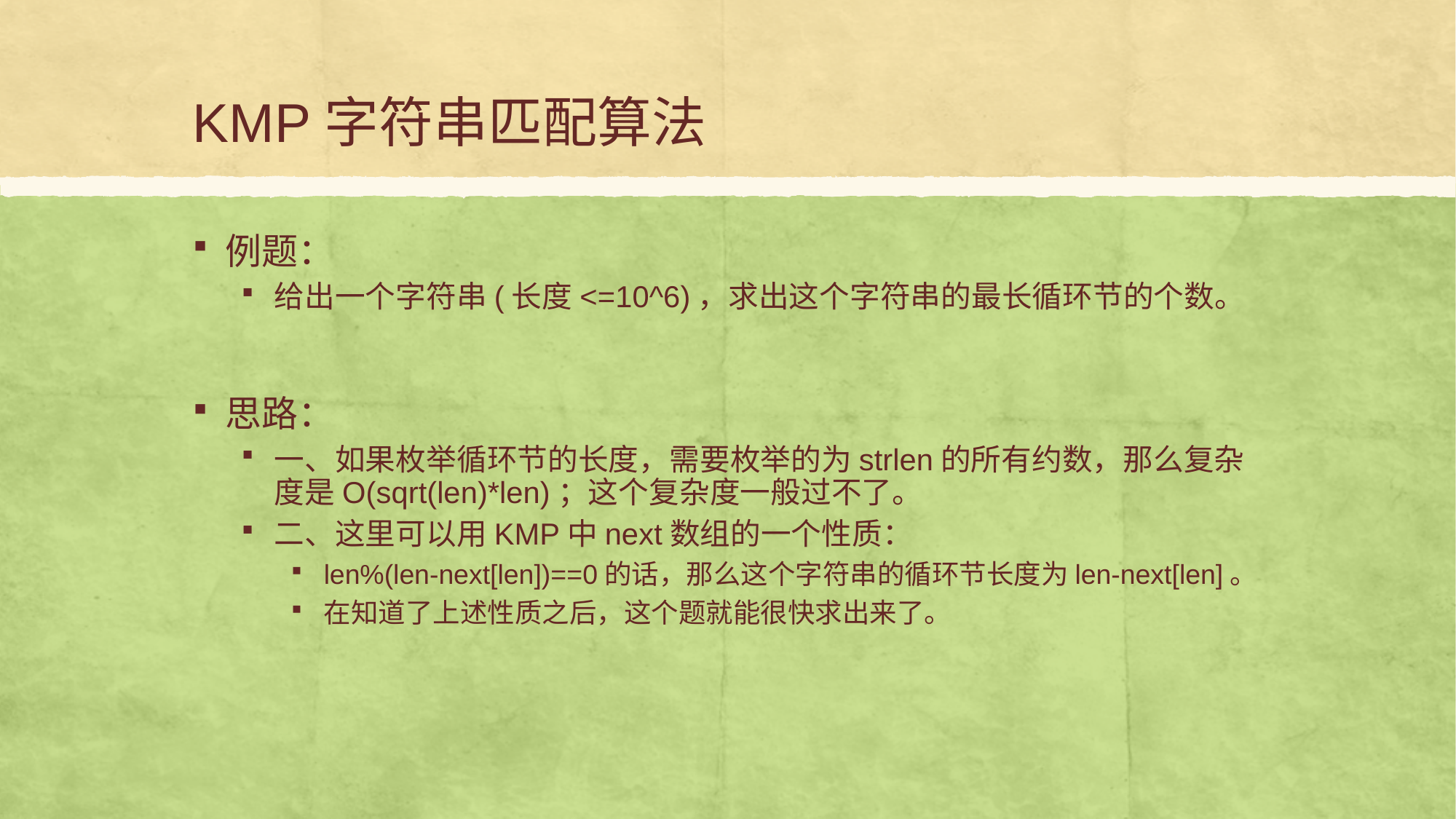

# KMP字符串匹配算法
例题：
给出一个字符串(长度<=10^6)，求出这个字符串的最长循环节的个数。

思路：
一、如果枚举循环节的长度，需要枚举的为strlen的所有约数，那么复杂度是O(sqrt(len)*len)；这个复杂度一般过不了。
二、这里可以用KMP中next数组的一个性质：
len%(len-next[len])==0的话，那么这个字符串的循环节长度为len-next[len]。
在知道了上述性质之后，这个题就能很快求出来了。